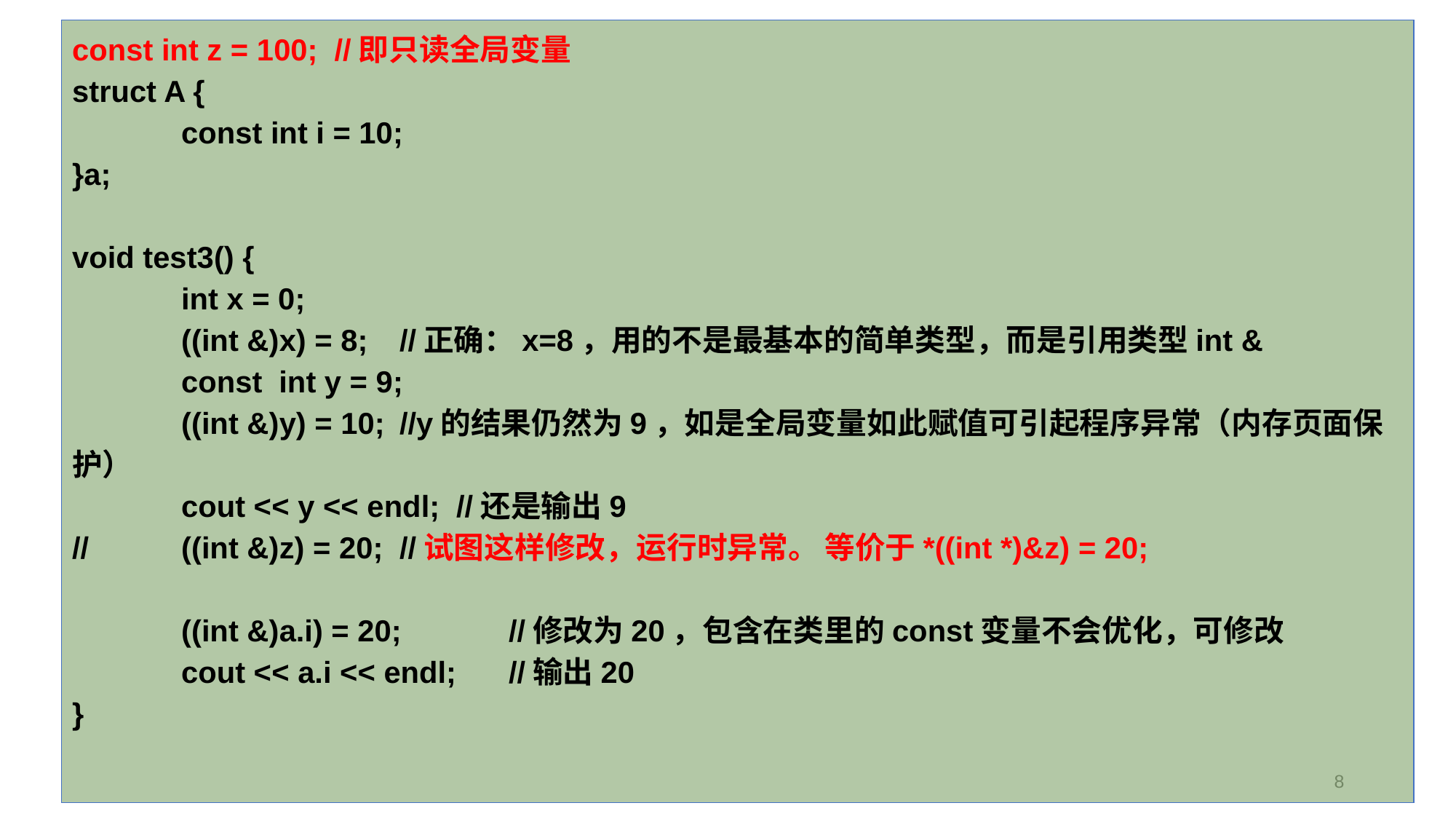

const int z = 100;  //即只读全局变量
struct A {
	const int i = 10;
}a;

void test3() {
	int x = 0;
	((int &)x) = 8;	//正确：x=8，用的不是最基本的简单类型，而是引用类型int &
	const  int y = 9;
	((int &)y) = 10;	//y的结果仍然为9，如是全局变量如此赋值可引起程序异常（内存页面保护）
	cout << y << endl;  //还是输出9
//	((int &)z) = 20;	//试图这样修改，运行时异常。 等价于*((int *)&z) = 20;

	((int &)a.i) = 20;	//修改为20，包含在类里的const变量不会优化，可修改
	cout << a.i << endl; 	//输出20
}
8